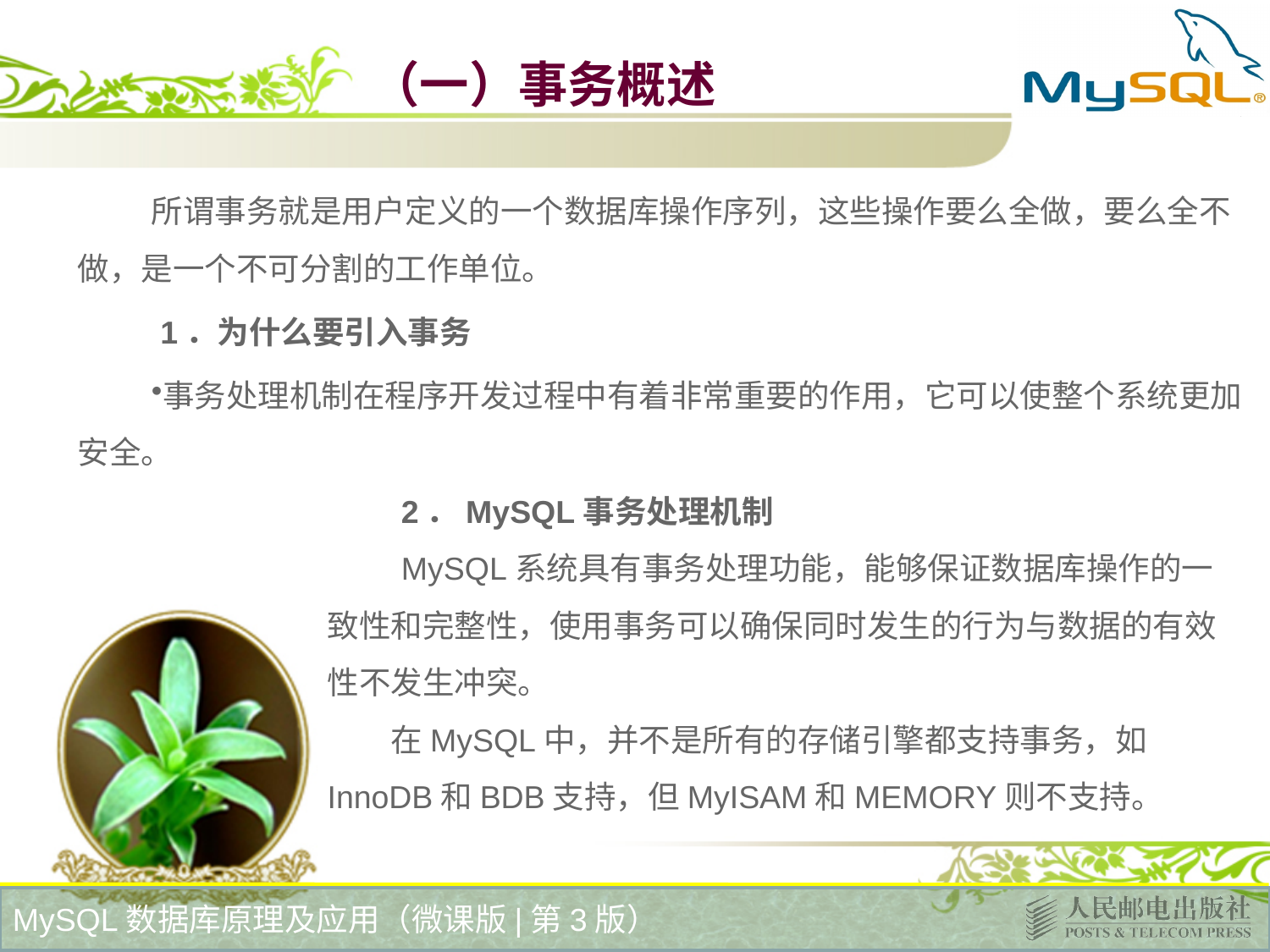

# （一）事务概述
所谓事务就是用户定义的一个数据库操作序列，这些操作要么全做，要么全不做，是一个不可分割的工作单位。
 1．为什么要引入事务
事务处理机制在程序开发过程中有着非常重要的作用，它可以使整个系统更加安全。
2．MySQL事务处理机制
MySQL系统具有事务处理功能，能够保证数据库操作的一致性和完整性，使用事务可以确保同时发生的行为与数据的有效性不发生冲突。
在MySQL中，并不是所有的存储引擎都支持事务，如InnoDB和BDB支持，但MyISAM和MEMORY则不支持。